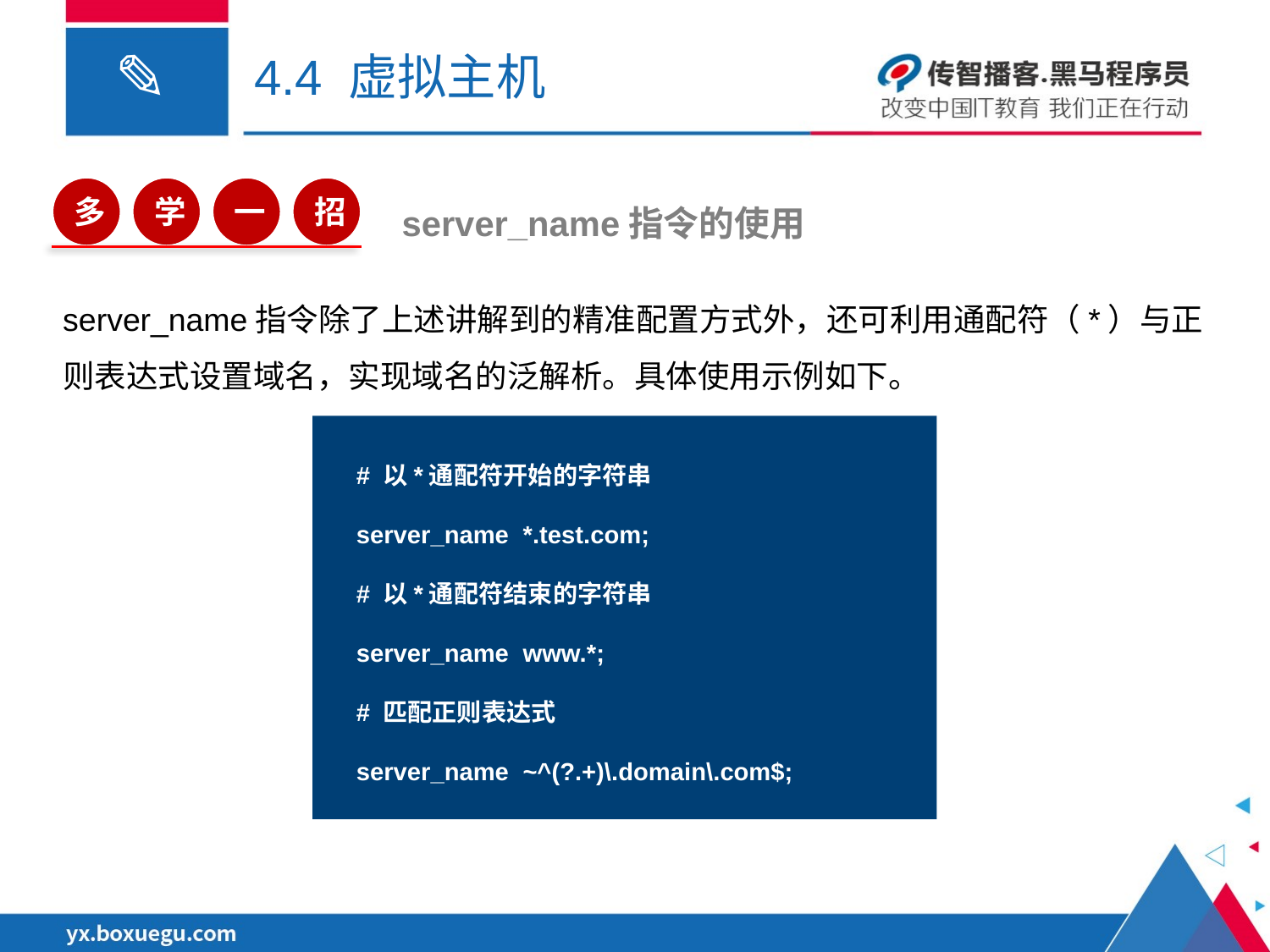

# 4.4 虚拟主机
多
学
一
招
server_name指令的使用
server_name指令除了上述讲解到的精准配置方式外，还可利用通配符（*）与正则表达式设置域名，实现域名的泛解析。具体使用示例如下。

# 以*通配符开始的字符串
server_name  *.test.com;
# 以*通配符结束的字符串
server_name  www.*;
# 匹配正则表达式
server_name  ~^(?.+)\.domain\.com$;